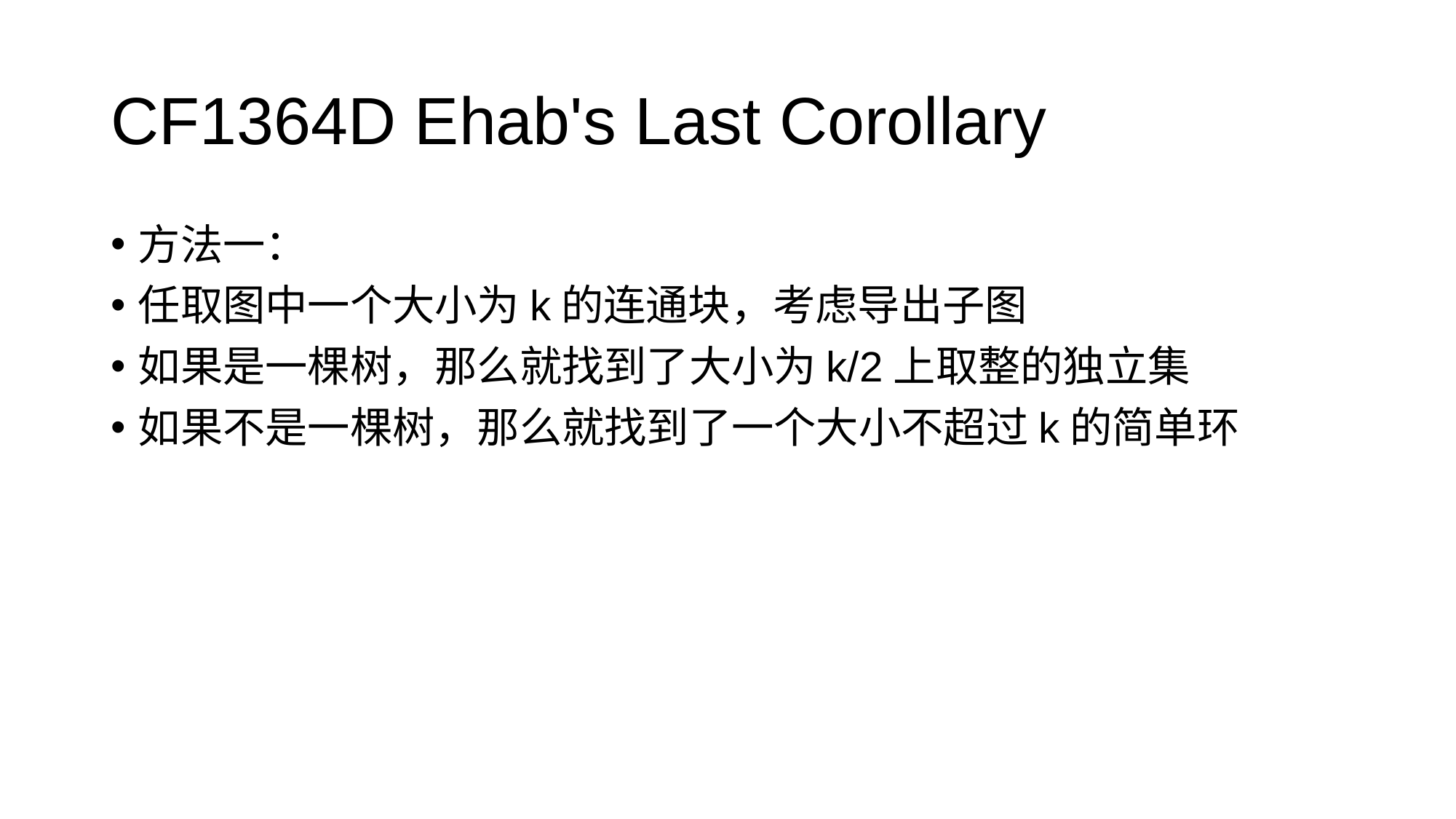

# CF1364D Ehab's Last Corollary
方法一：
任取图中一个大小为k的连通块，考虑导出子图
如果是一棵树，那么就找到了大小为k/2上取整的独立集
如果不是一棵树，那么就找到了一个大小不超过k的简单环